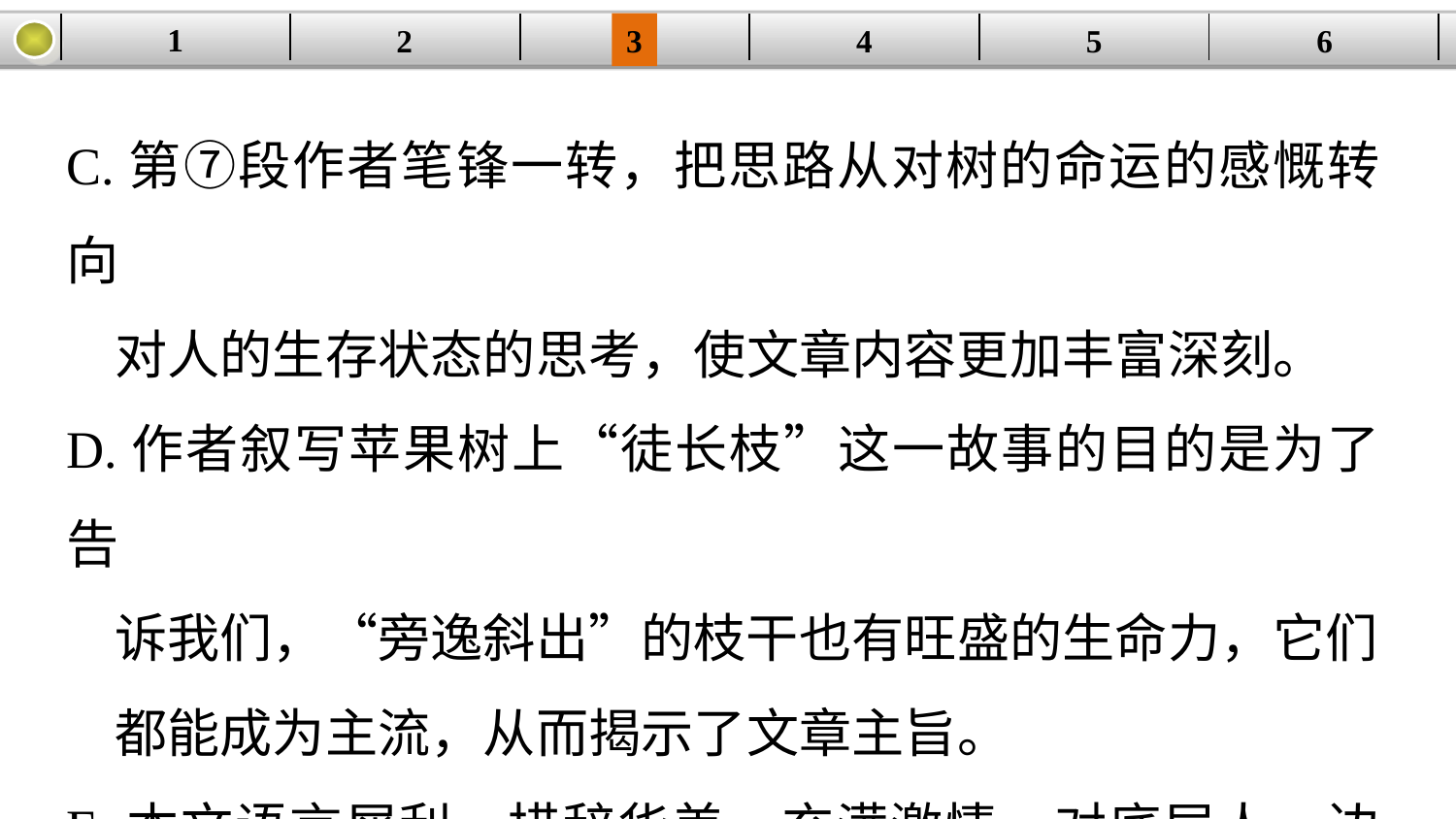

1
2
3
4
|  |  |  |  |  |  |
| --- | --- | --- | --- | --- | --- |
5
6

C.第⑦段作者笔锋一转，把思路从对树的命运的感慨转向
   对人的生存状态的思考，使文章内容更加丰富深刻。
D.作者叙写苹果树上“徒长枝”这一故事的目的是为了告
   诉我们，“旁逸斜出”的枝干也有旺盛的生命力，它们
   都能成为主流，从而揭示了文章主旨。
E.本文语言犀利，措辞华美，充满激情，对底层人、边缘
  人投入了极大的关注与悲悯，挖掘出了人性的深度。